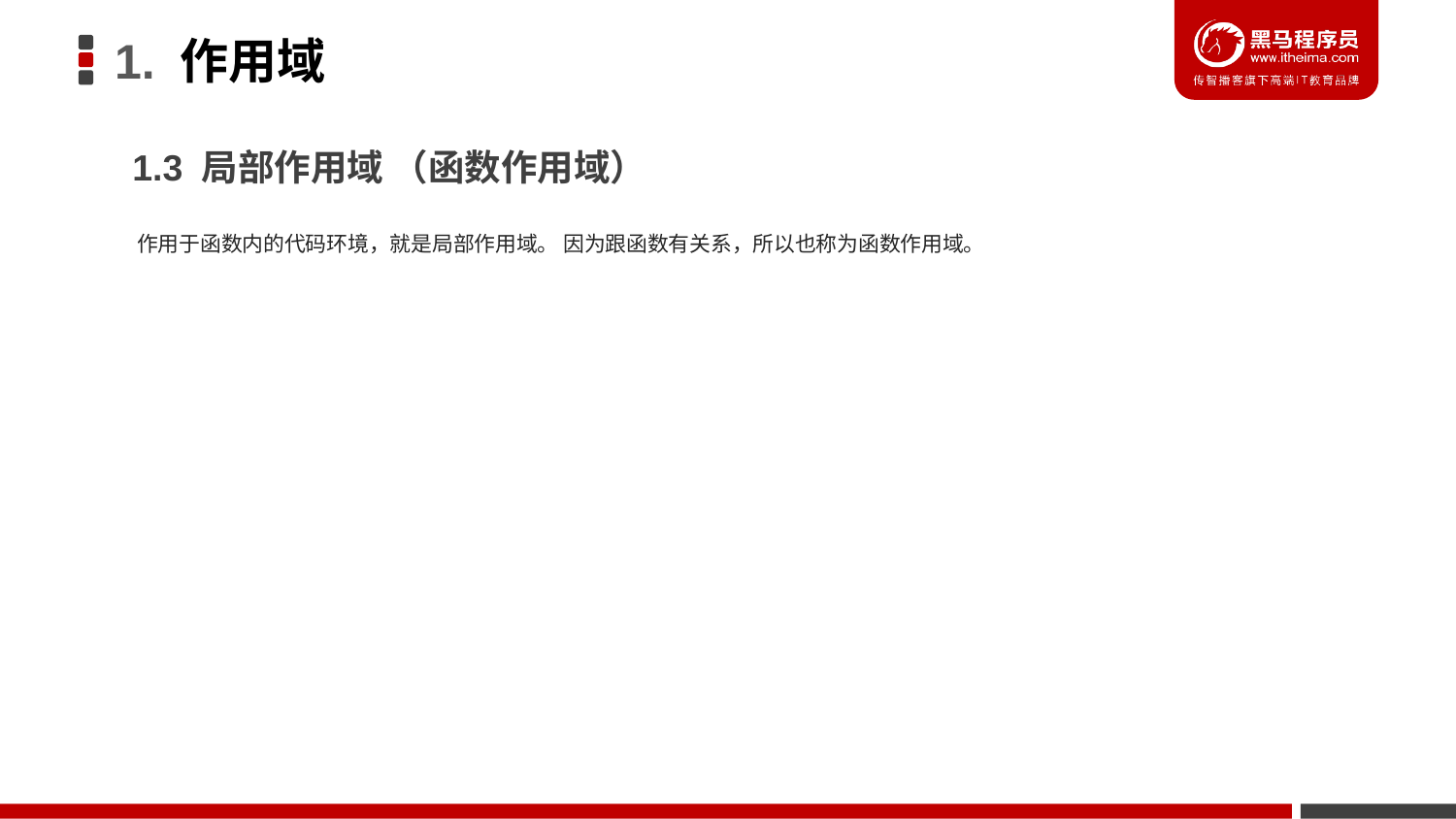

# 1. 作用域
1.3 局部作用域 （函数作用域）
作用于函数内的代码环境，就是局部作用域。 因为跟函数有关系，所以也称为函数作用域。